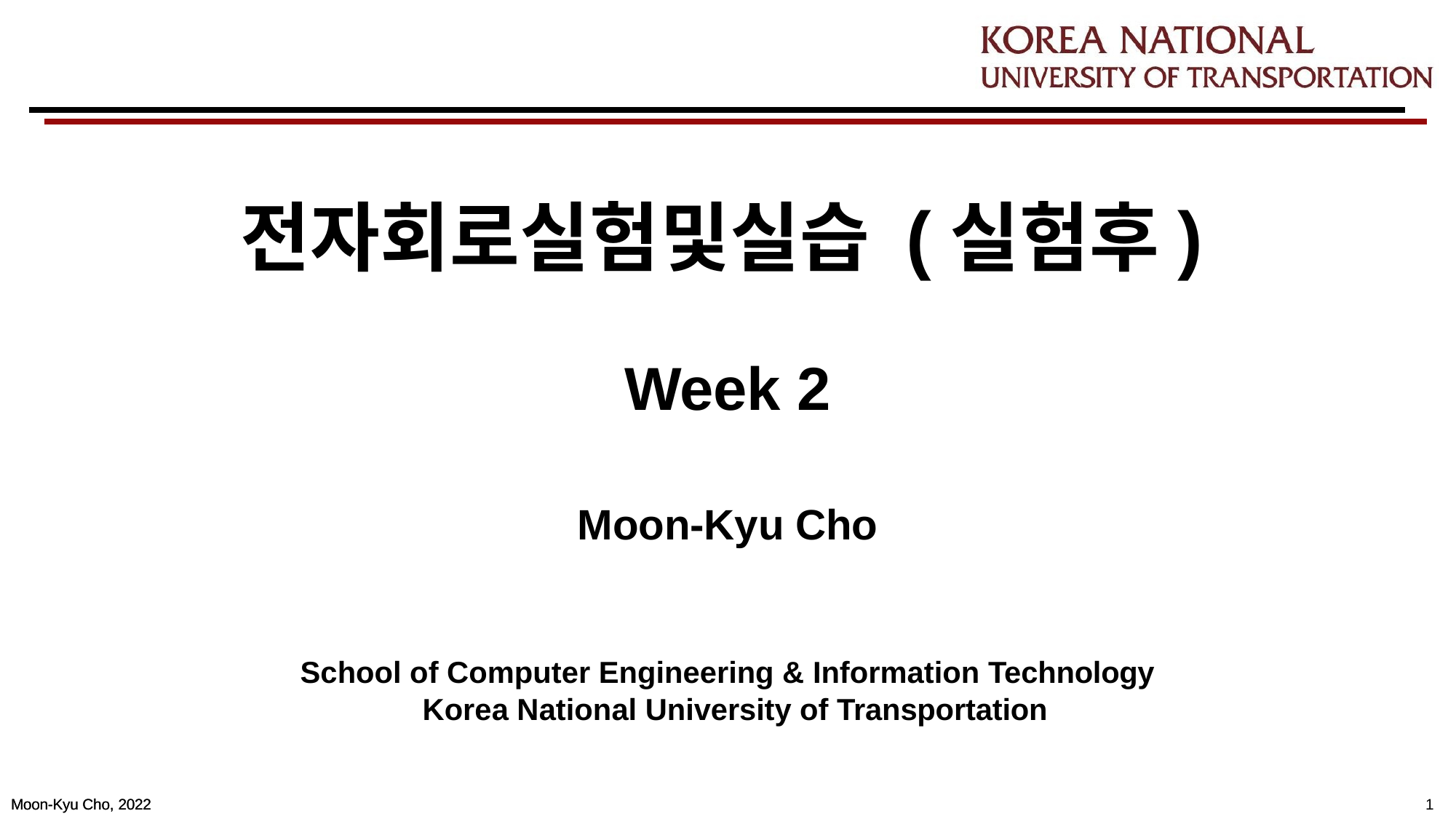

# 전자회로실험및실습 (실험후)
Week 2

Moon-Kyu Cho
School of Computer Engineering & Information Technology  Korea National University of Transportation

Moon-Kyu Cho, 2022
1
Moon-Kyu Cho, 2022